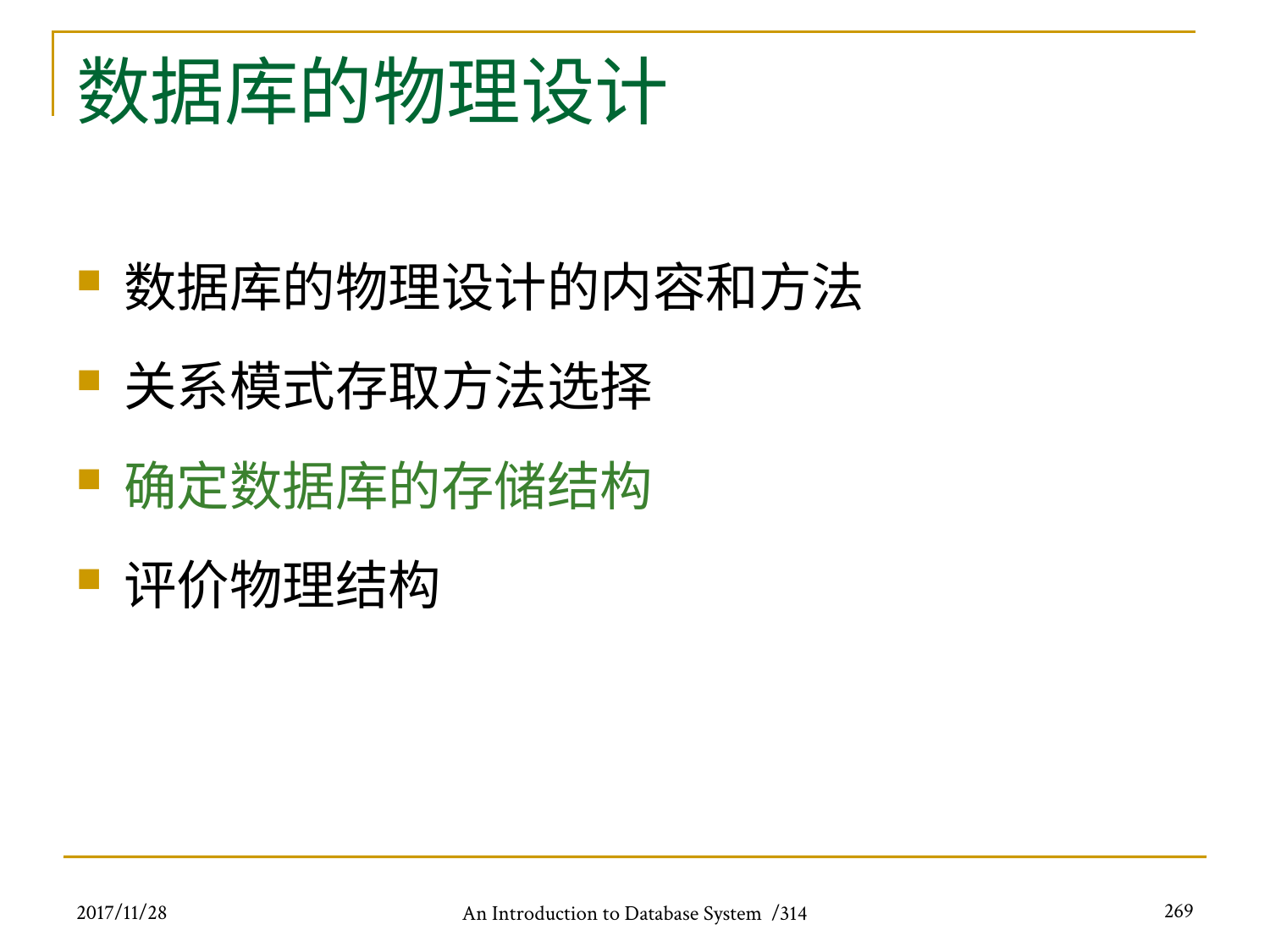

# 数据库的物理设计
数据库的物理设计的内容和方法
关系模式存取方法选择
确定数据库的存储结构
评价物理结构
2017/11/28
269
An Introduction to Database System  /314